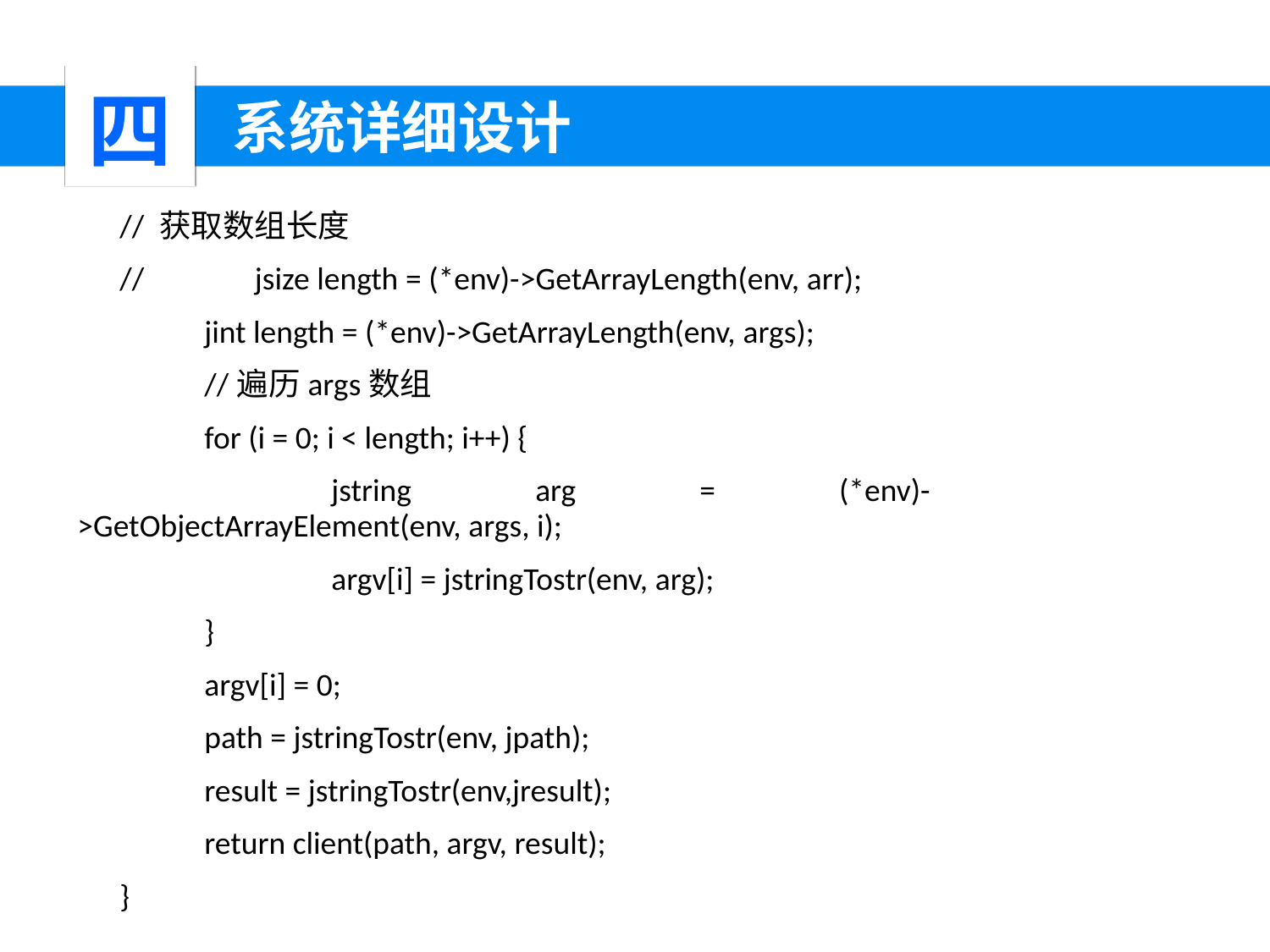

四
                系统详细设计
// 获取数组长度
//	       jsize length = (*env)->GetArrayLength(env, arr);
	jint length = (*env)->GetArrayLength(env, args);
	//遍历args数组
	for (i = 0; i < length; i++) {
		jstring arg = (*env)->GetObjectArrayElement(env, args, i);
		argv[i] = jstringTostr(env, arg);
	}
	argv[i] = 0;
	path = jstringTostr(env, jpath);
	result = jstringTostr(env,jresult);
	return client(path, argv, result);
}